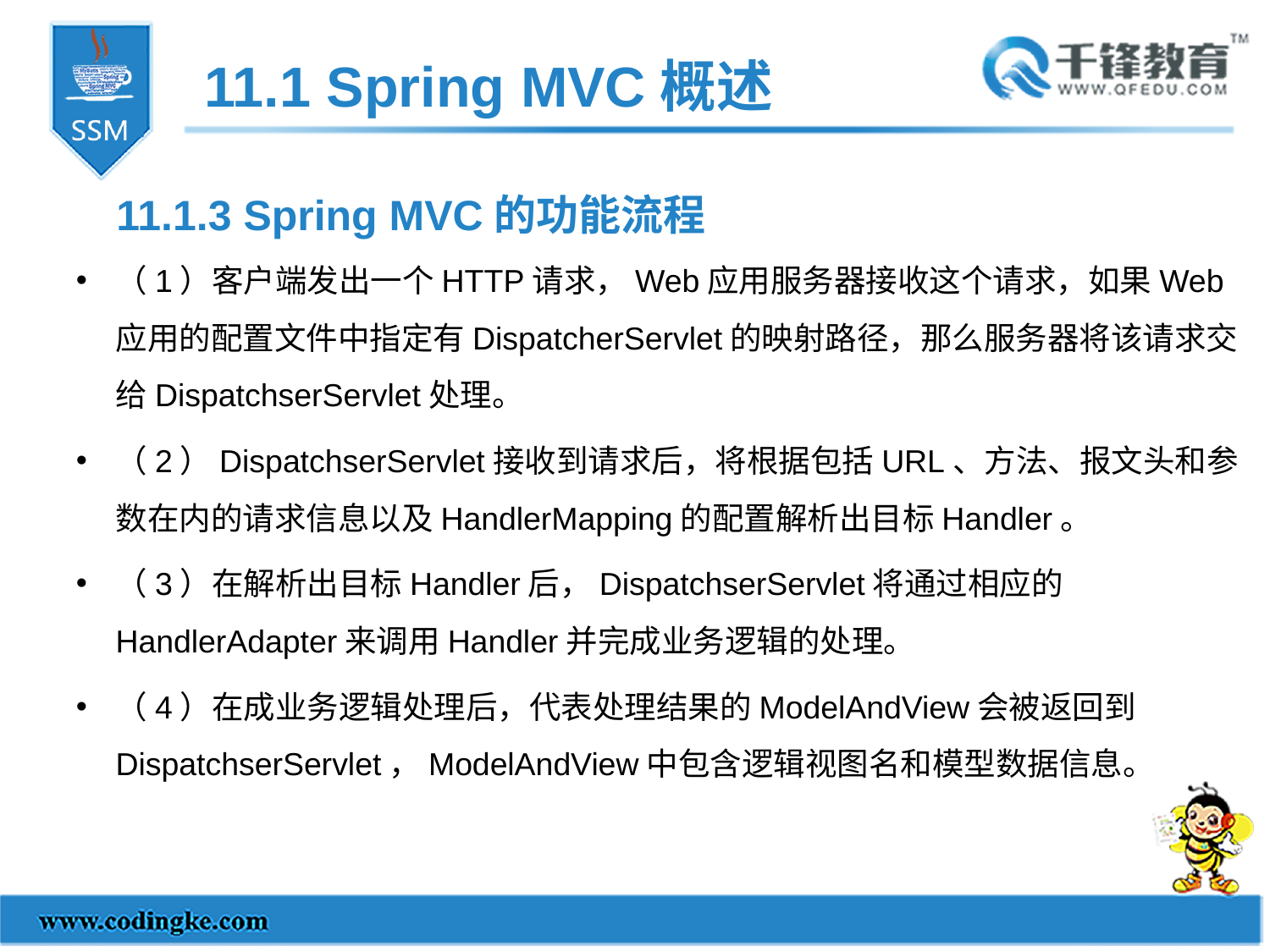

11.1 Spring MVC概述
11.1.3 Spring MVC的功能流程
（1）客户端发出一个HTTP请求，Web应用服务器接收这个请求，如果Web应用的配置文件中指定有DispatcherServlet的映射路径，那么服务器将该请求交给DispatchserServlet处理。
（2）DispatchserServlet接收到请求后，将根据包括URL、方法、报文头和参数在内的请求信息以及HandlerMapping的配置解析出目标Handler。
（3）在解析出目标Handler后，DispatchserServlet将通过相应的HandlerAdapter来调用Handler并完成业务逻辑的处理。
（4）在成业务逻辑处理后，代表处理结果的ModelAndView会被返回到DispatchserServlet，ModelAndView中包含逻辑视图名和模型数据信息。